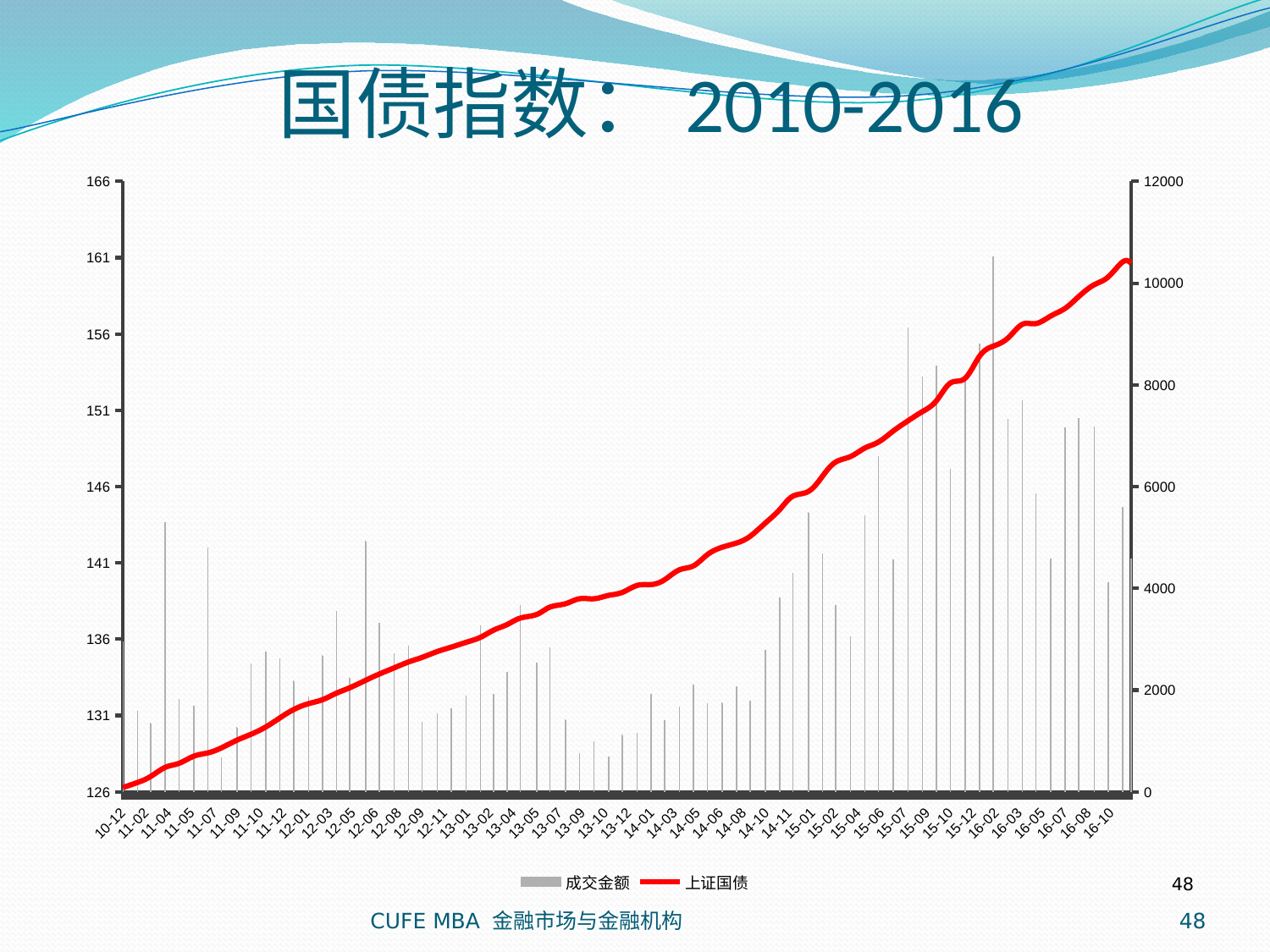

国债指数：2010-2016

### Chart

| Category |  |  |
|---|---|---|
| 40543 | 2953.48 | 126.28 |
| 40574 | 1576.08 | 126.61 |
| 40602 | 1346.36 | 127.0 |
| 40633 | 5294.25 | 127.6 |
| 40662 | 1816.5 | 127.86 |
| 40694 | 1687.24 | 128.33 |
| 40724 | 4799.69 | 128.55 |
| 40753 | 670.85 | 128.88 |
| 40786 | 1266.15 | 129.38 |
| 40816 | 2520.69 | 129.77 |
| 40847 | 2749.44 | 130.24 |
| 40877 | 2607.65 | 130.83 |
| 40907 | 2175.18 | 131.39 |
| 40939 | 1871.1 | 131.78 |
| 40968 | 2678.83 | 132.03 |
| 40998 | 3539.62 | 132.46 |
| 41026 | 2235.63 | 132.81 |
| 41060 | 4926.65 | 133.3 |
| 41089 | 3322.08 | 133.71 |
| 41121 | 2710.08 | 134.12 |
| 41152 | 2870.04 | 134.51 |
| 41180 | 1359.69 | 134.8 |
| 41213 | 1529.86 | 135.19 |
| 41243 | 1630.01 | 135.48 |
| 41274 | 1887.4 | 135.79 |
| 41305 | 3256.63 | 136.12 |
| 41333 | 1921.12 | 136.59 |
| 41362 | 2344.66 | 136.96 |
| 41390 | 3662.98 | 137.38 |
| 41425 | 2530.57 | 137.62 |
| 41453 | 2827.19 | 138.1 |
| 41486 | 1412.6 | 138.32 |
| 41516 | 759.11 | 138.65 |
| 41547 | 987.85 | 138.65 |
| 41578 | 687.57 | 138.87 |
| 41607 | 1111.3 | 139.06 |
| 41639 | 1149.97 | 139.52 |
| 41669 | 1913.53 | 139.58 |
| 41698 | 1392.02 | 139.9 |
| 41729 | 1665.26 | 140.54 |
| 41759 | 2101.93 | 140.8 |
| 41789 | 1730.76 | 141.54 |
| 41820 | 1743.49 | 142.02 |
| 41851 | 2065.8 | 142.3 |
| 41880 | 1786.6 | 142.74 |
| 41912 | 2785.25 | 143.6 |
| 41943 | 3817.67 | 144.49 |
| 41971 | 4298.9 | 145.37 |
| 42004 | 5489.61 | 145.68 |
| 42034 | 4679.41 | 146.67 |
| 42062 | 3663.53 | 147.6 |
| 42094 | 3048.99 | 147.97 |
| 42124 | 5433.29 | 148.52 |
| 42153 | 6582.91 | 148.91 |
| 42185 | 4569.62 | 149.64 |
| 42216 | 9118.63 | 150.3 |
| 42247 | 8147.8 | 150.91 |
| 42277 | 8372.27 | 151.62 |
| 42307 | 6341.16 | 152.79 |
| 42338 | 8118.31 | 153.09 |
| 42369 | 8804.49 | 154.54 |
| 42398 | 10514.59 | 155.2 |
| 42429 | 7321.0 | 155.72 |
| 42460 | 7684.99 | 156.63 |
| 42489 | 5857.8 | 156.68 |
| 42521 | 4572.6 | 157.18 |
| 42551 | 7158.07 | 157.67 |
| 42580 | 7341.9 | 158.44 |
| 42613 | 7173.16 | 159.22 |
| 42643 | 4112.07 | 159.73 |
| 42674 | 5587.35 | 160.72 |
| 42692 | 4583.35 | 160.64 |
48
CUFE MBA 金融市场与金融机构
48